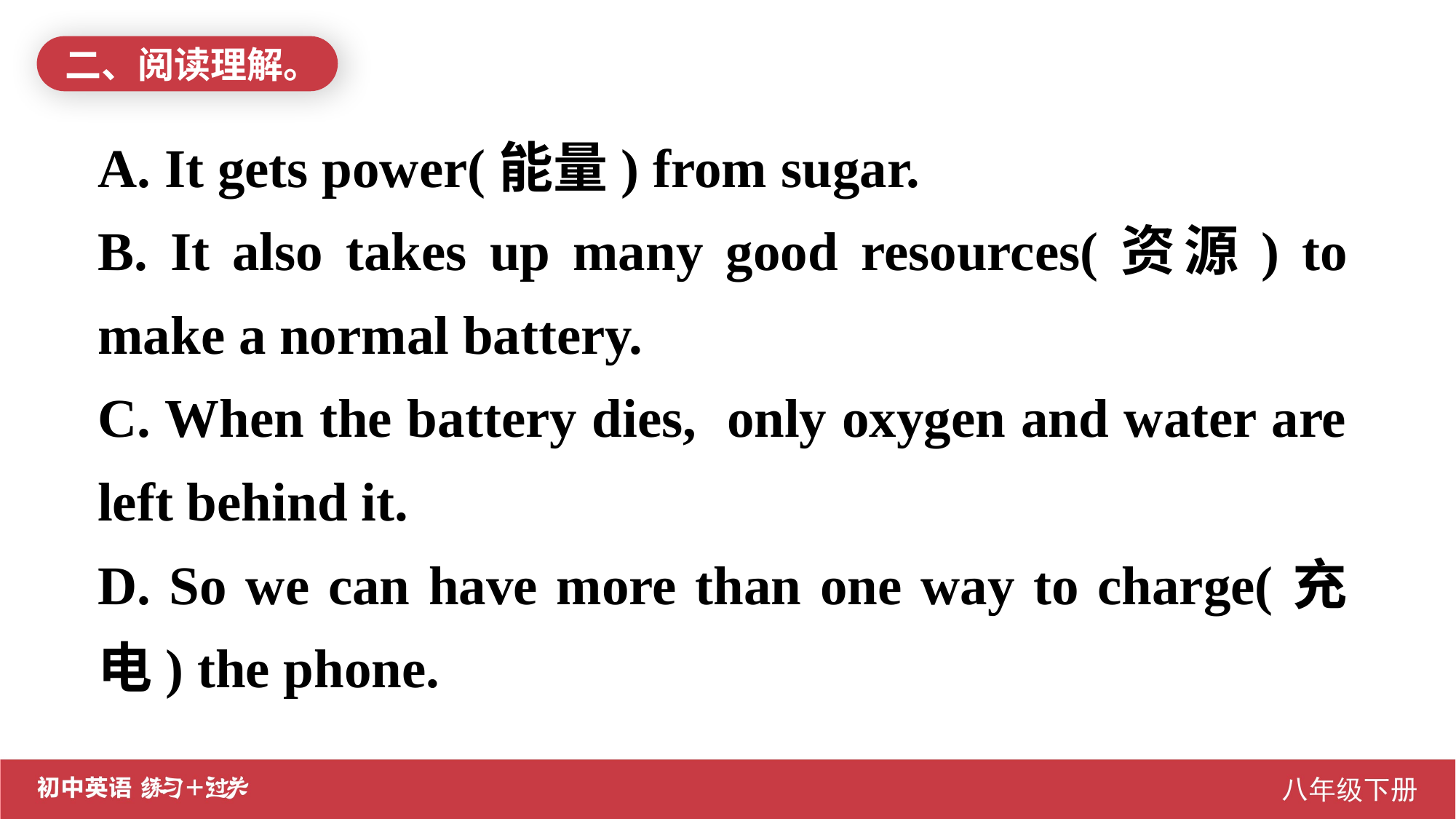

二、阅读理解。
A. It gets power(能量) from sugar.
B. It also takes up many good resources(资源) to make a normal battery.
C. When the battery dies,  only oxygen and water are left behind it.
D. So we can have more than one way to charge(充电) the phone.